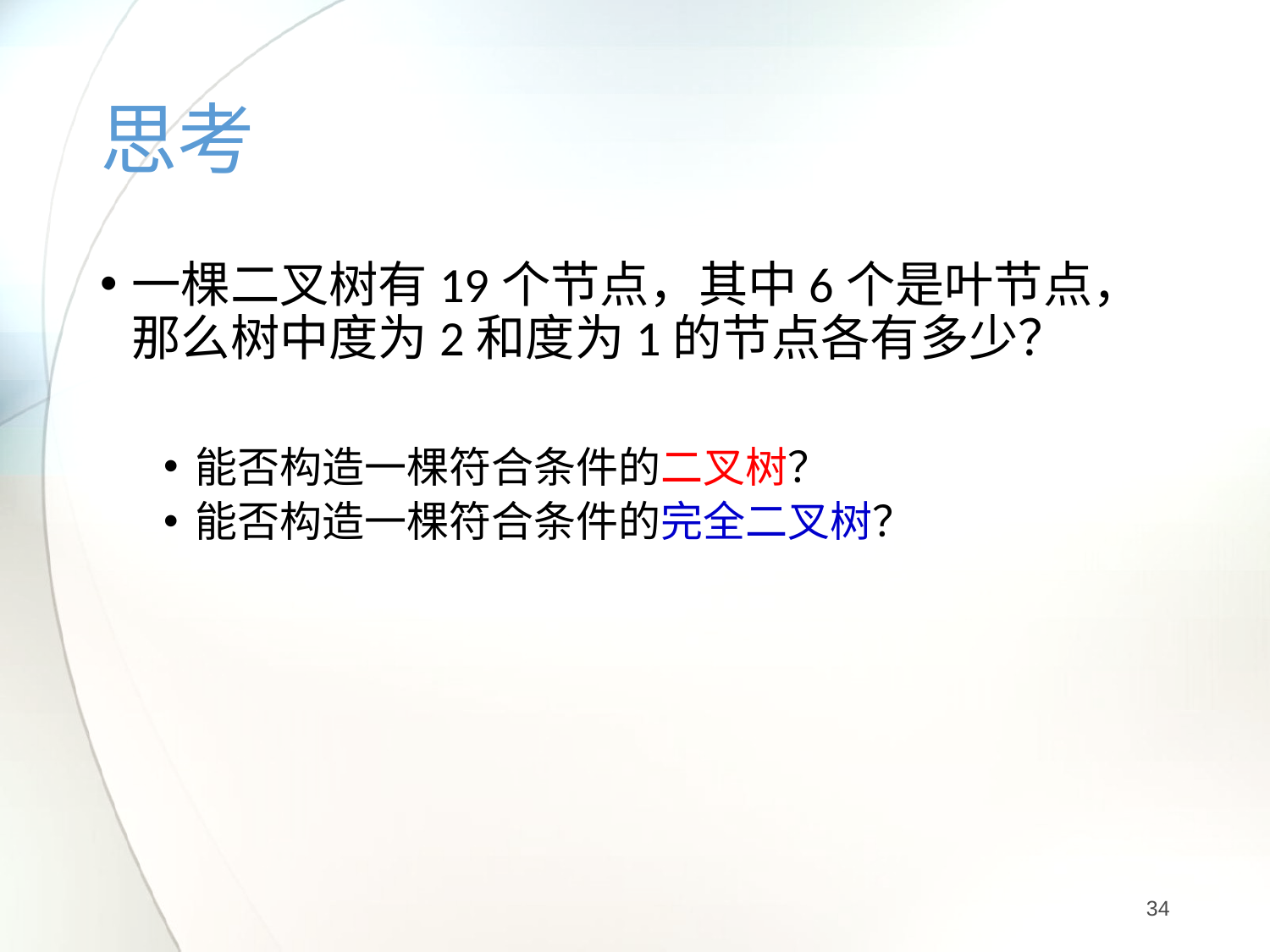

# 思考
一棵二叉树有19个节点，其中6个是叶节点，那么树中度为2和度为1的节点各有多少？

能否构造一棵符合条件的二叉树？
能否构造一棵符合条件的完全二叉树？

34